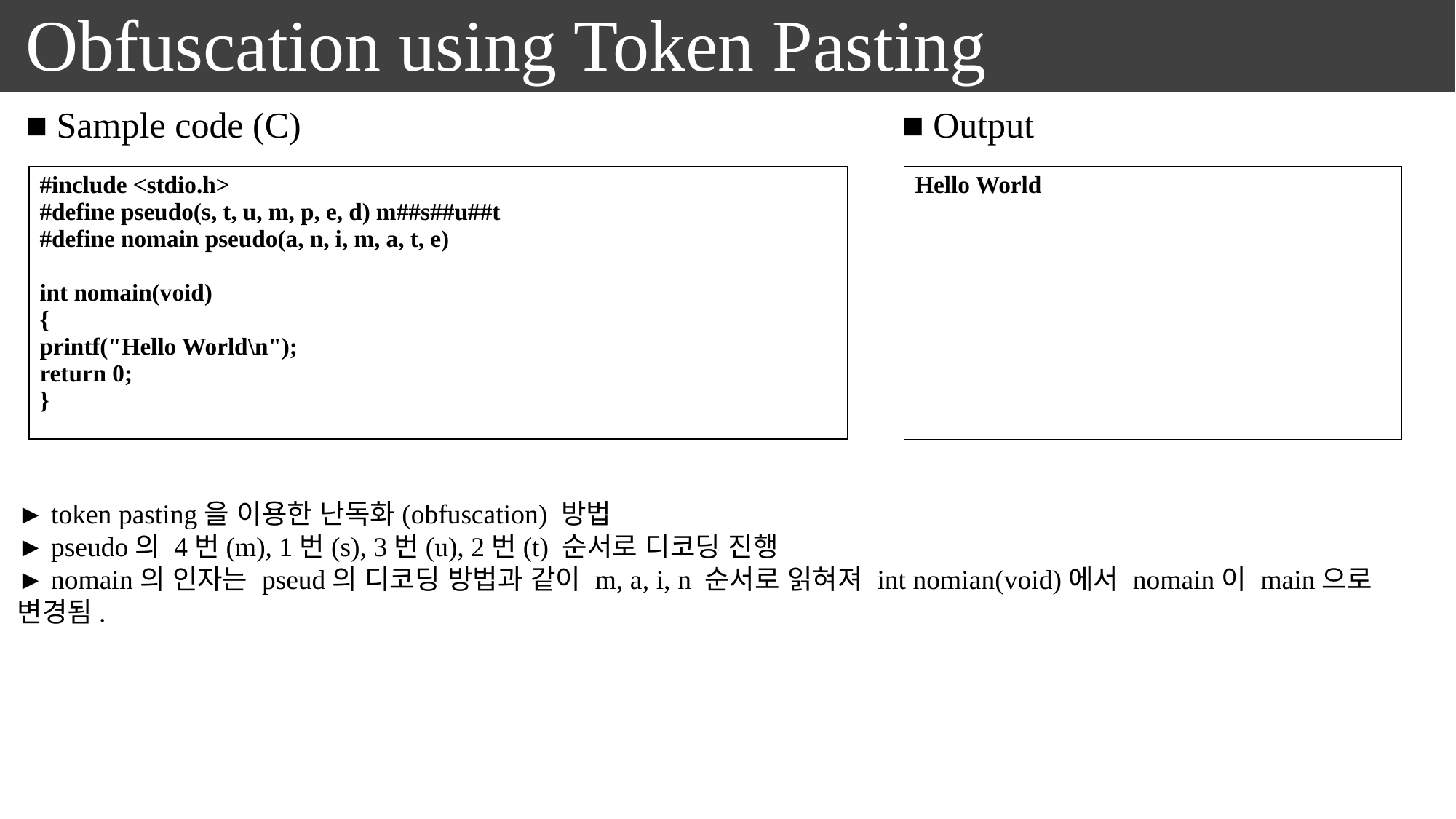

Obfuscation using Token Pasting
■ Sample code (C)
■ Output
| #include <stdio.h> #define pseudo(s, t, u, m, p, e, d) m##s##u##t #define nomain pseudo(a, n, i, m, a, t, e)   int nomain(void) { printf("Hello World\n"); return 0; } |
| --- |
| Hello World |
| --- |
► token pasting을 이용한 난독화(obfuscation) 방법
► pseudo의 4번(m), 1번(s), 3번(u), 2번(t) 순서로 디코딩 진행
► nomain의 인자는 pseud의 디코딩 방법과 같이 m, a, i, n 순서로 읽혀져 int nomian(void)에서 nomain이 main으로 변경됨.